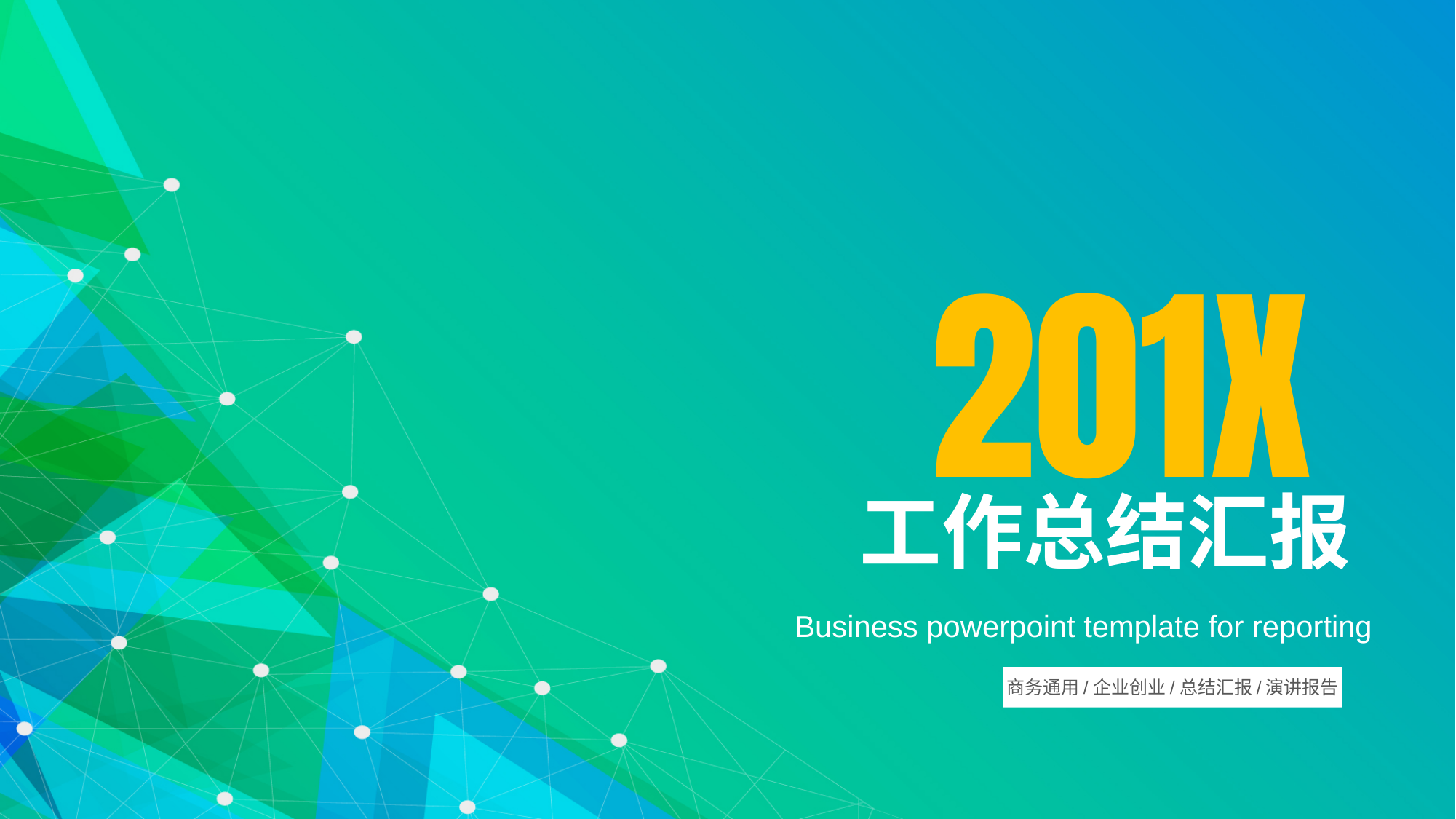

201X
工作总结汇报
Business powerpoint template for reporting

商务通用/企业创业/总结汇报/演讲报告